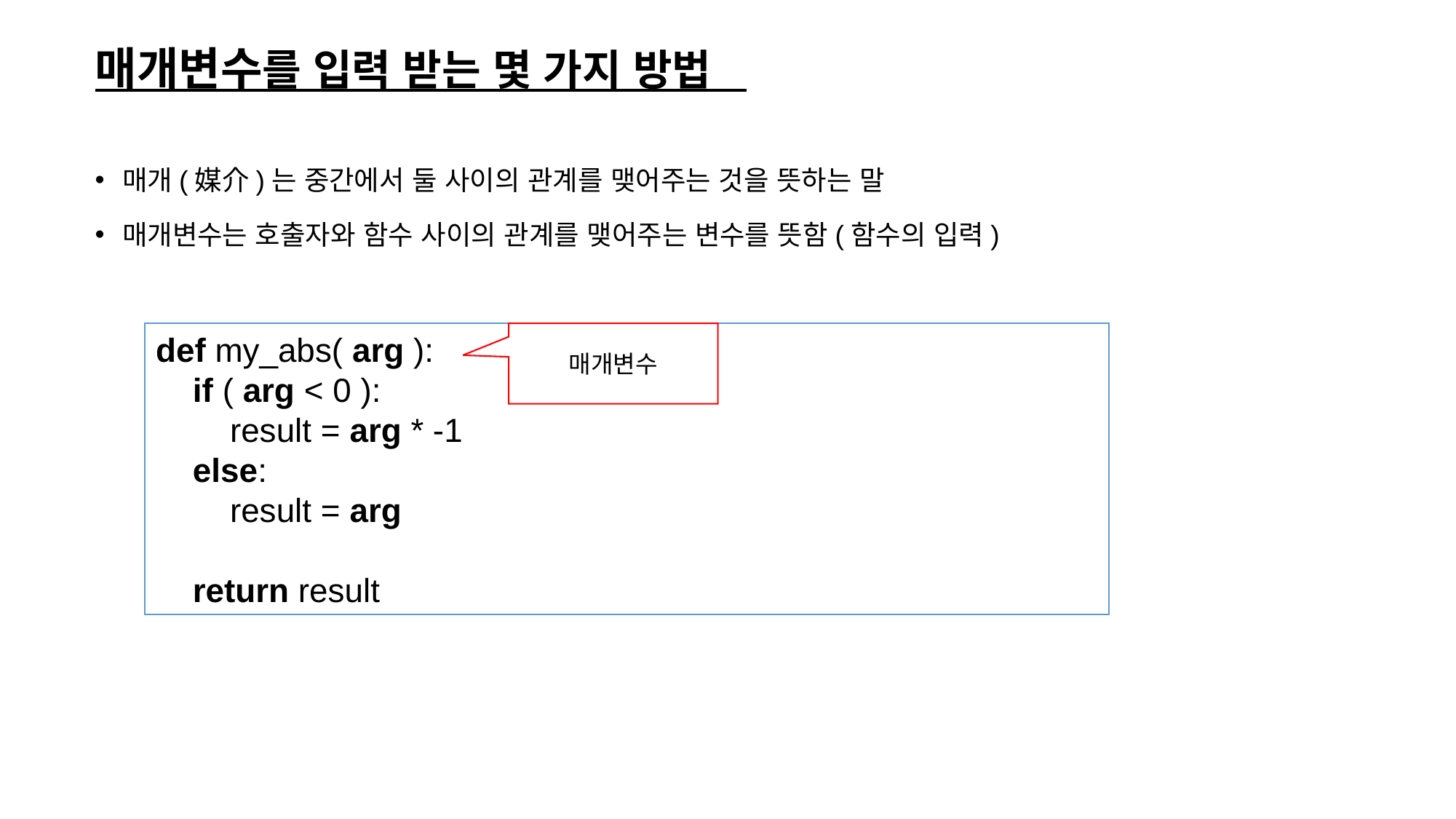

# 매개변수를 입력 받는 몇 가지 방법
매개(媒介)는 중간에서 둘 사이의 관계를 맺어주는 것을 뜻하는 말
매개변수는 호출자와 함수 사이의 관계를 맺어주는 변수를 뜻함(함수의 입력)

def my_abs( arg ):
    if ( arg < 0 ):
        result = arg * -1
    else:
        result = arg

    return result
매개변수